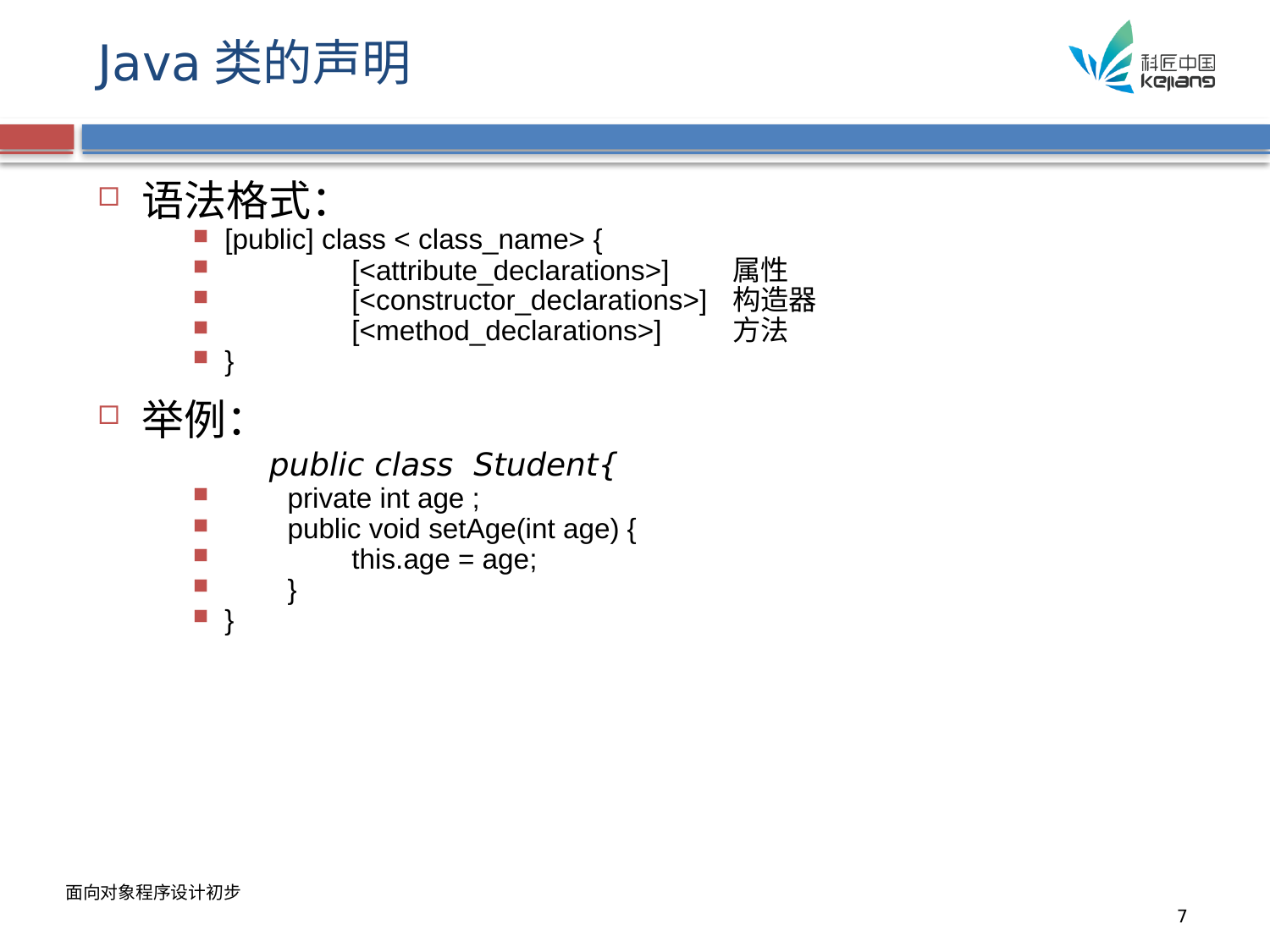

# Java类的声明
语法格式：
[public] class < class_name> {
	[<attribute_declarations>]	属性
	[<constructor_declarations>]	构造器
	[<method_declarations>]	方法
}
举例：
		public class  Student{
        private int age ;
        public void setAge(int age) {
	this.age = age;
        }
}
面向对象程序设计初步
7